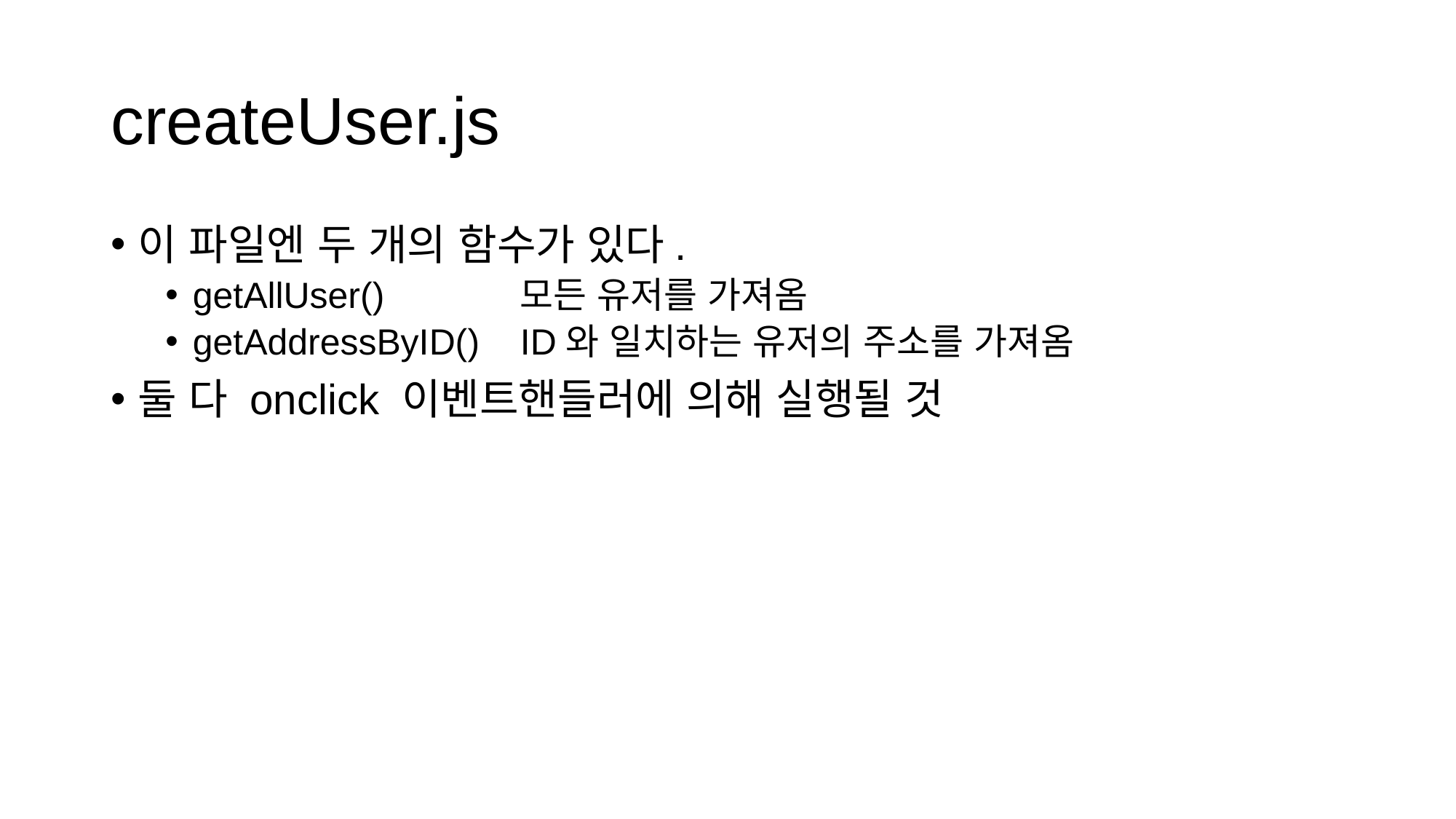

# createUser.js
이 파일엔 두 개의 함수가 있다.
getAllUser()		모든 유저를 가져옴
getAddressByID()	ID와 일치하는 유저의 주소를 가져옴
둘 다 onclick 이벤트핸들러에 의해 실행될 것